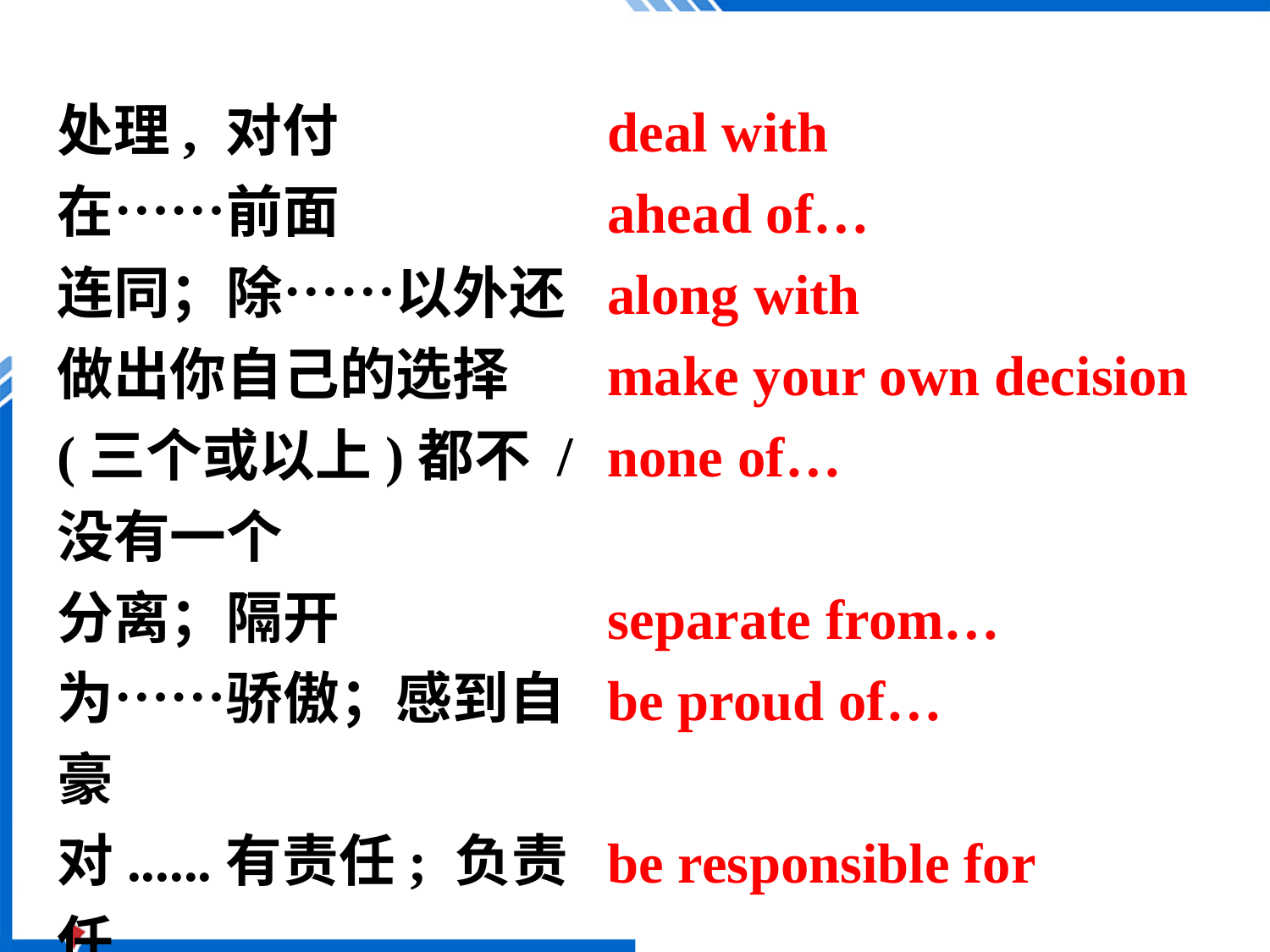

处理, 对付
在……前面
连同；除……以外还
做出你自己的选择
(三个或以上)都不 / 没有一个
分离；隔开
为……骄傲；感到自豪
对......有责任; 负责任
deal with
ahead of…
along with
make your own decision
none of…

separate from…
be proud of…

be responsible for